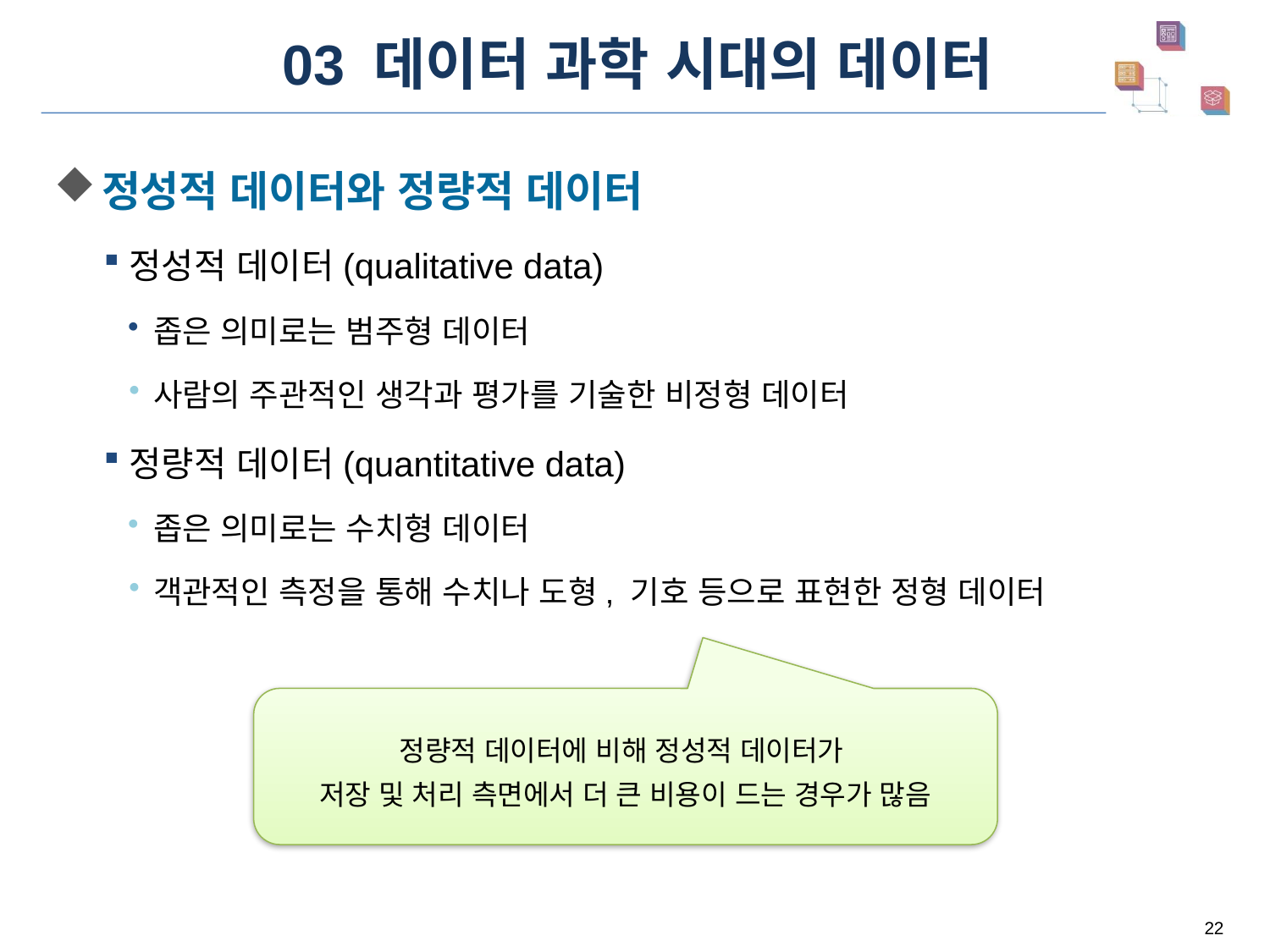

# 03 데이터 과학 시대의 데이터
정성적 데이터와 정량적 데이터
정성적 데이터(qualitative data)
좁은 의미로는 범주형 데이터
사람의 주관적인 생각과 평가를 기술한 비정형 데이터
정량적 데이터(quantitative data)
좁은 의미로는 수치형 데이터
객관적인 측정을 통해 수치나 도형, 기호 등으로 표현한 정형 데이터
정량적 데이터에 비해 정성적 데이터가
저장 및 처리 측면에서 더 큰 비용이 드는 경우가 많음